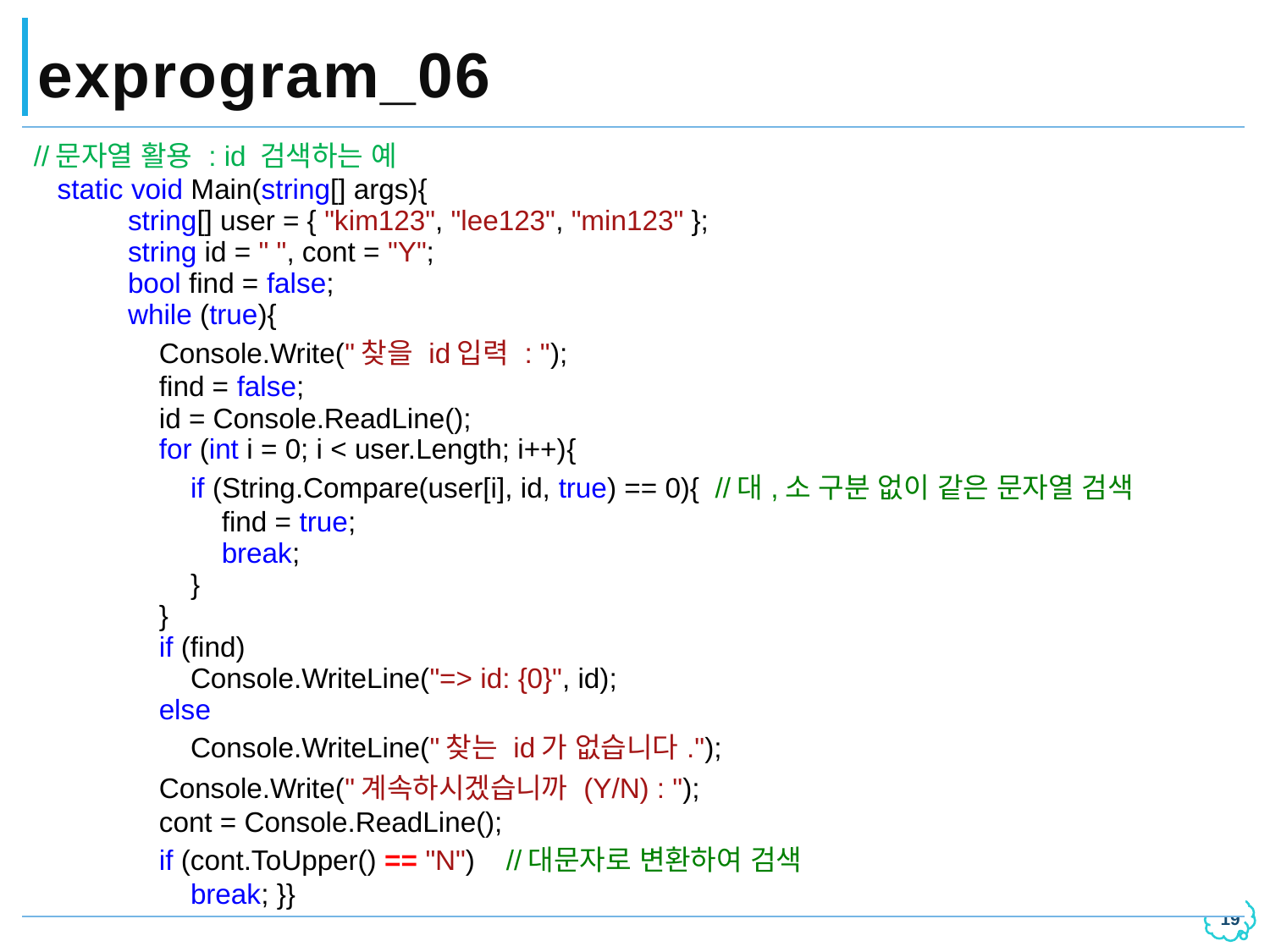

# exprogram_06
| //문자열 활용 : id 검색하는 예 static void Main(string[] args){ string[] user = { "kim123", "lee123", "min123" }; string id = " ", cont = "Y"; bool find = false; while (true){ Console.Write("찾을 id입력 : "); find = false; id = Console.ReadLine(); for (int i = 0; i < user.Length; i++){ if (String.Compare(user[i], id, true) == 0){ //대,소 구분 없이 같은 문자열 검색 find = true; break; } } if (find) Console.WriteLine("=> id: {0}", id); else Console.WriteLine("찾는 id가 없습니다."); Console.Write("계속하시겠습니까 (Y/N) : "); cont = Console.ReadLine(); if (cont.ToUpper() == "N") //대문자로 변환하여 검색 break; }} |
| --- |
19